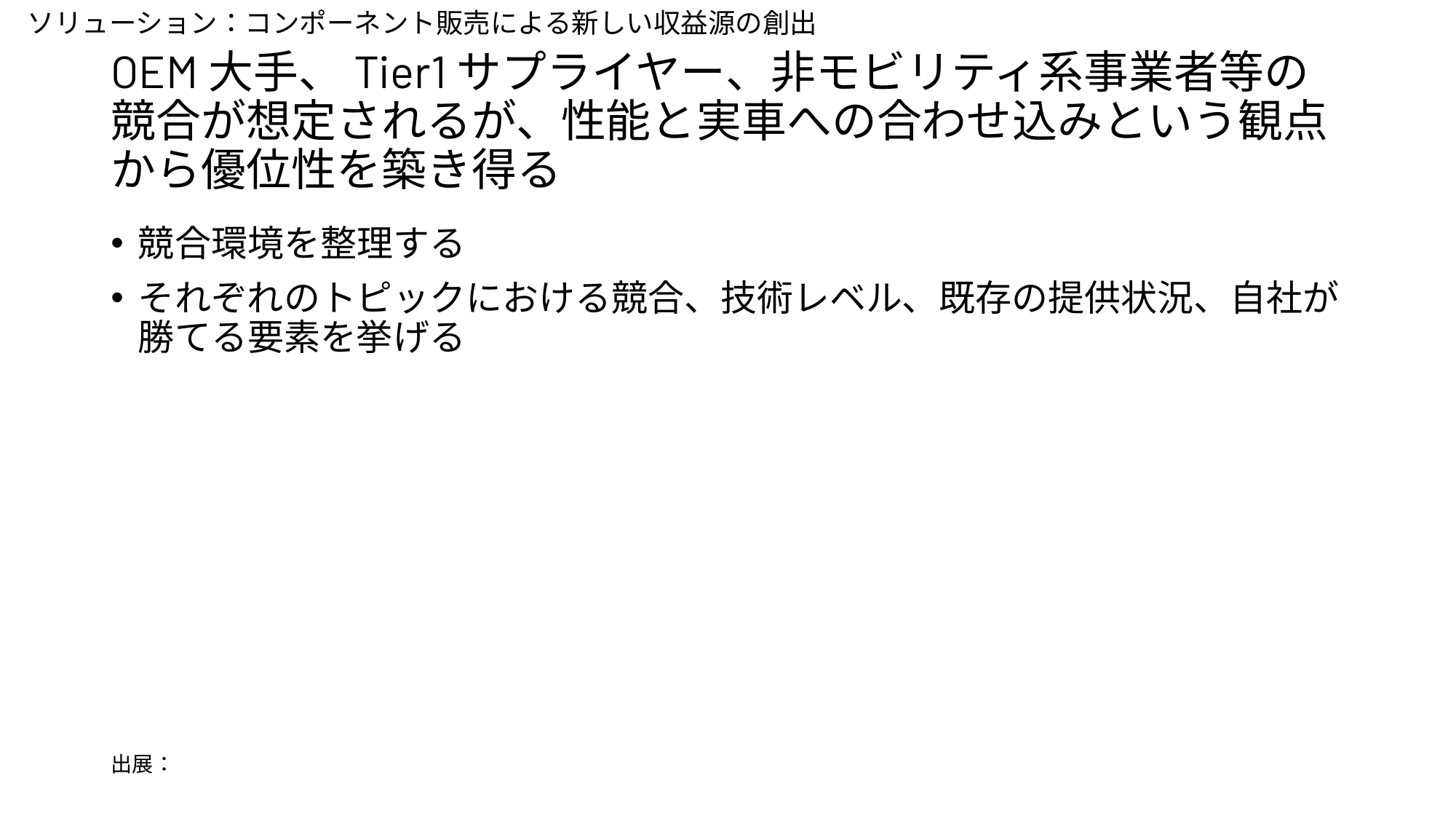

ソリューション：コンポーネント販売による新しい収益源の創出

# OEM大手、Tier1サプライヤー、非モビリティ系事業者等の競合が想定されるが、性能と実車への合わせ込みという観点から優位性を築き得る
競合環境を整理する
それぞれのトピックにおける競合、技術レベル、既存の提供状況、自社が勝てる要素を挙げる
出展：